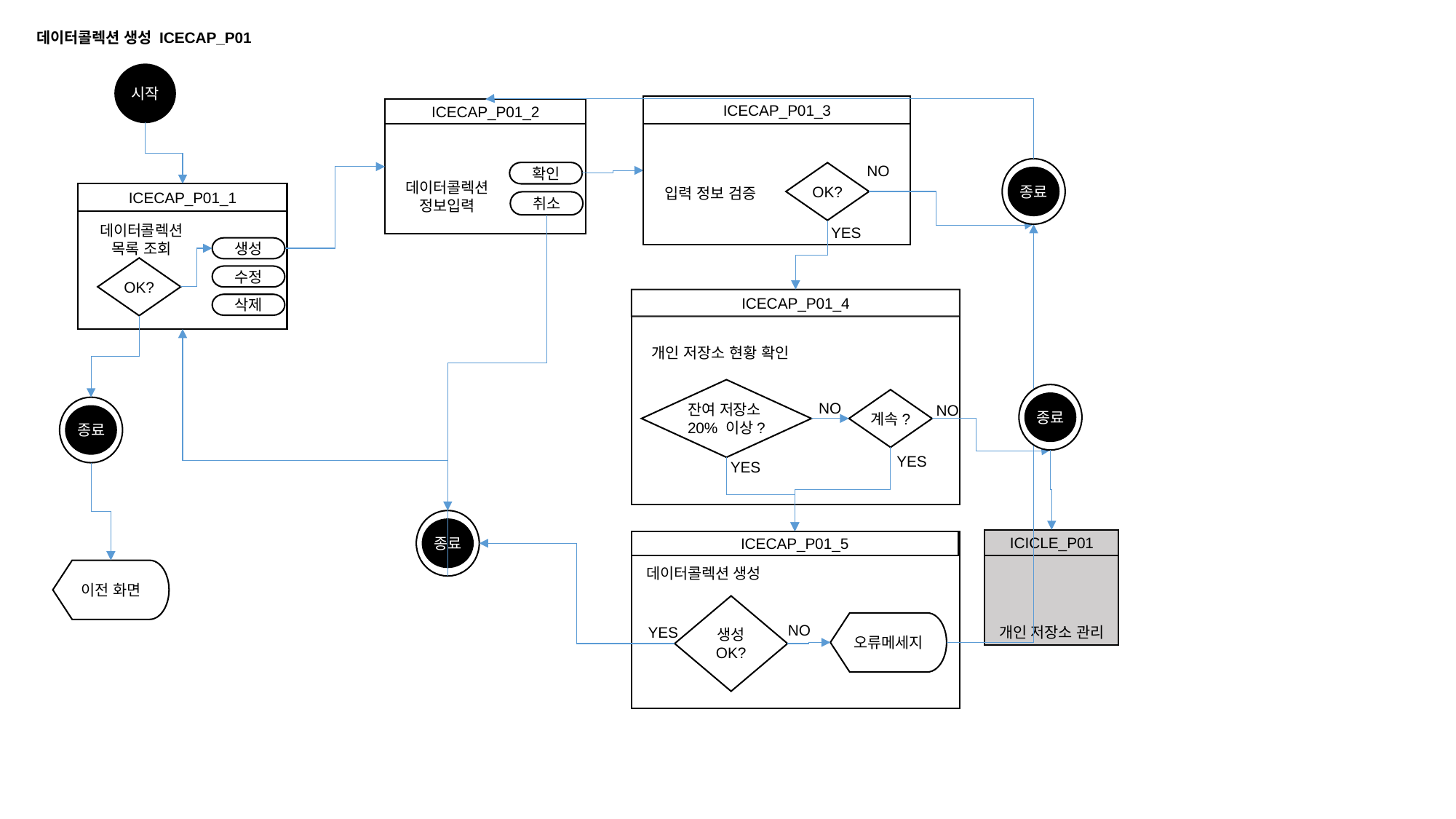

데이터콜렉션 생성 ICECAP_P01
시작

ICECAP_P01_3

ICECAP_P01_2
NO

종료
확인
OK?
데이터콜렉션
정보입력
입력 정보 검증

ICECAP_P01_1
취소
데이터콜렉션
목록 조회
YES
생성
OK?
수정

ICECAP_P01_4
삭제
개인 저장소 현황 확인
잔여 저장소
20% 이상?

종료
계속?
NO
NO

종료
YES
YES

종료
ICICLE_P01
개인 저장소 관리

ICECAP_P01_5
데이터콜렉션 생성
이전 화면
생성 OK?
오류메세지
NO
YES